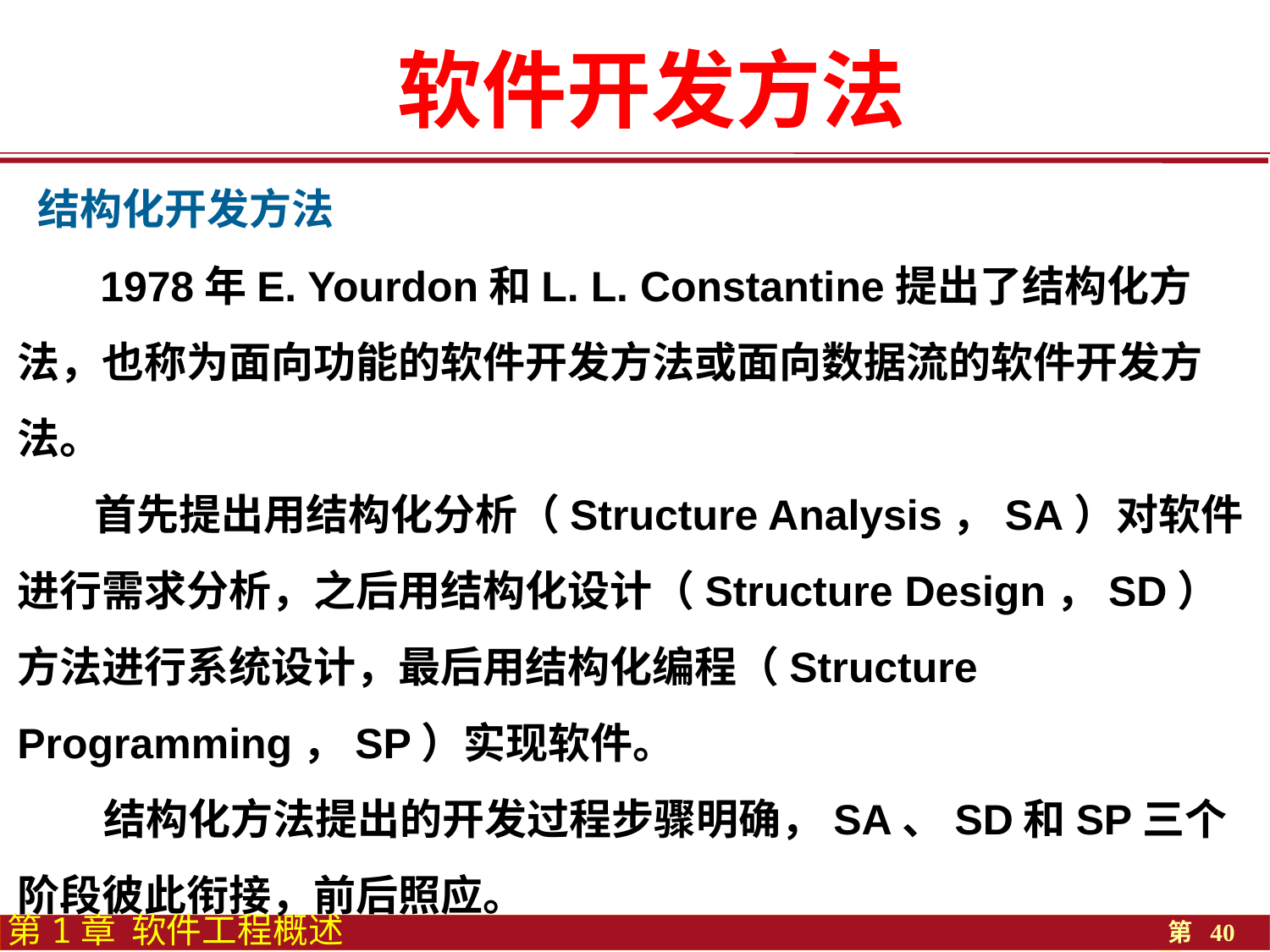

软件开发方法
结构化开发方法
       1978年E. Yourdon和L. L. Constantine提出了结构化方法，也称为面向功能的软件开发方法或面向数据流的软件开发方法。
       首先提出用结构化分析（Structure Analysis，SA）对软件进行需求分析，之后用结构化设计（Structure Design，SD）方法进行系统设计，最后用结构化编程（Structure Programming，SP）实现软件。
        结构化方法提出的开发过程步骤明确，SA、SD和SP三个阶段彼此衔接，前后照应。